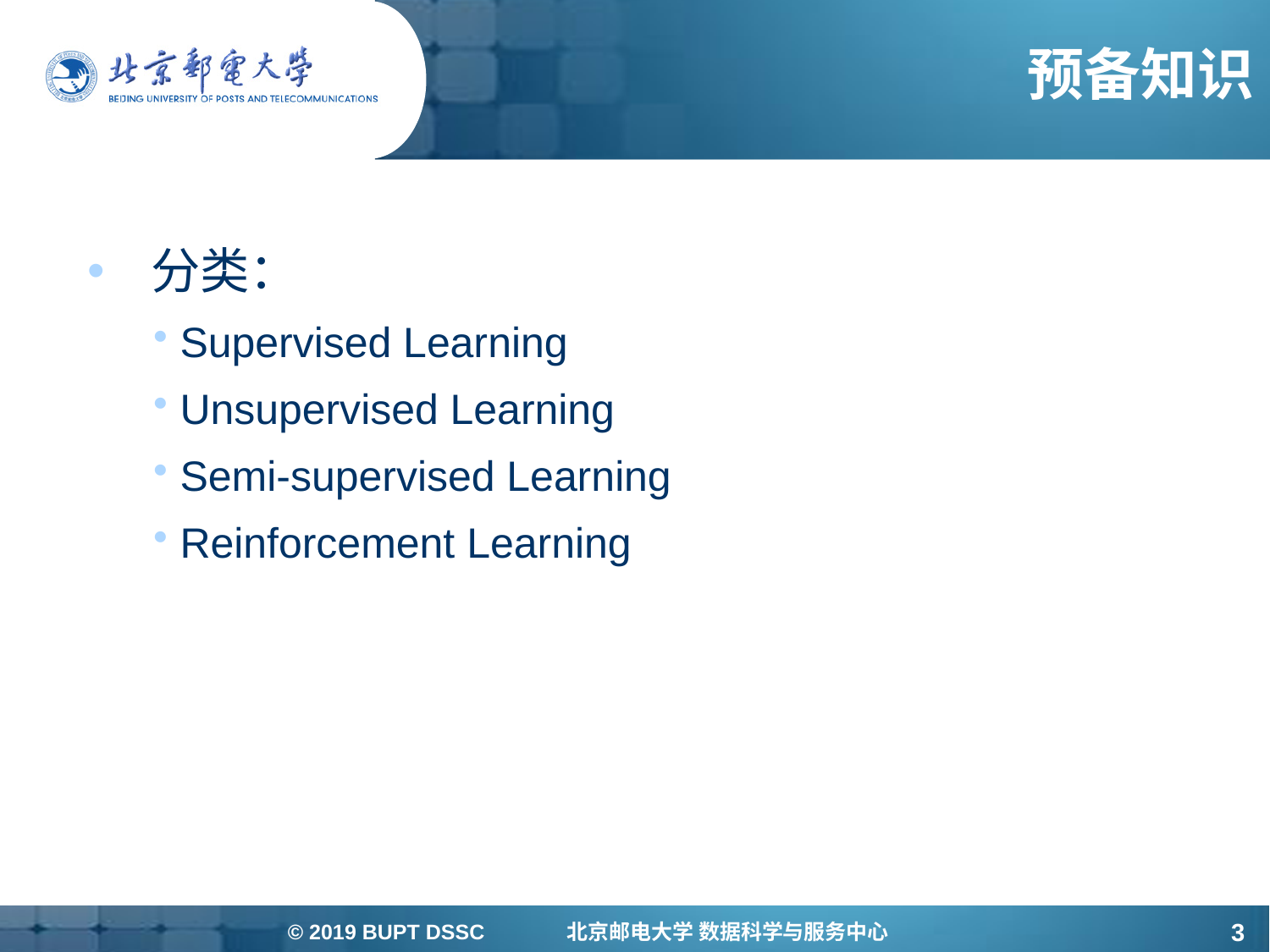

# 预备知识
分类：
Supervised Learning
Unsupervised Learning
Semi-supervised Learning
Reinforcement Learning

© 2019 BUPT DSSC             北京邮电大学 数据科学与服务中心